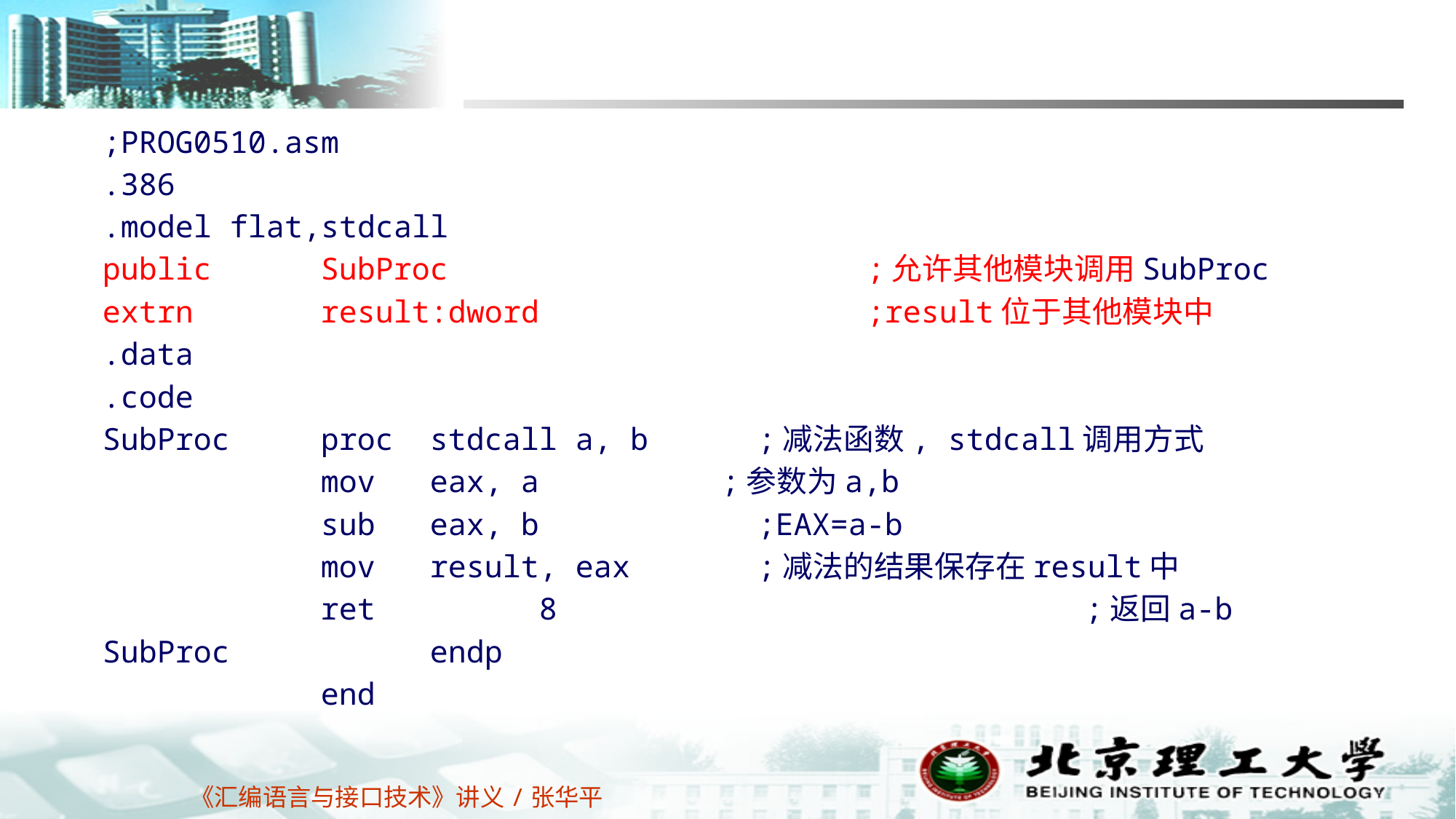

;PROG0510.asm
.386
.model flat,stdcall
public     	SubProc  				;允许其他模块调用SubProc
extrn   	result:dword			;result位于其他模块中
.data
.code
SubProc   	proc 	stdcall a, b    	;减法函数, stdcall调用方式
           	mov 	eax, a          ;参数为a,b
     		sub  	eax, b          	;EAX=a-b
           	mov  	result, eax     	;减法的结果保存在result中
           	ret   	8               			;返回a-b
SubProc     	endp
		end